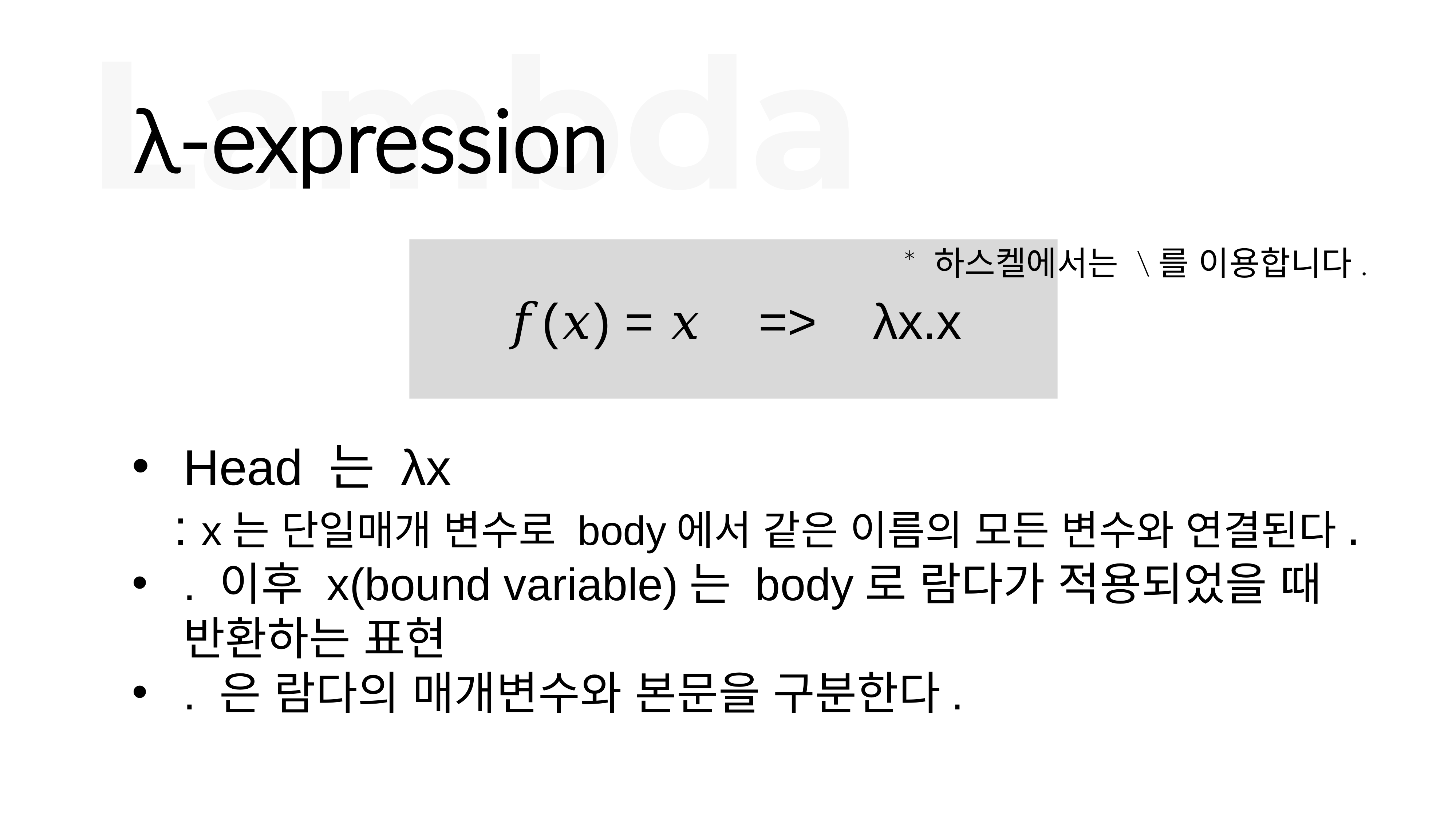

Lambda
λ-expression
𝑓(𝑥) = 𝑥    =>    λx.x
* 하스켈에서는 \를 이용합니다.
Head 는 λx
   : x는 단일매개 변수로 body에서 같은 이름의 모든 변수와 연결된다.
. 이후 x(bound variable)는 body로 람다가 적용되었을 때 반환하는 표현
. 은 람다의 매개변수와 본문을 구분한다.